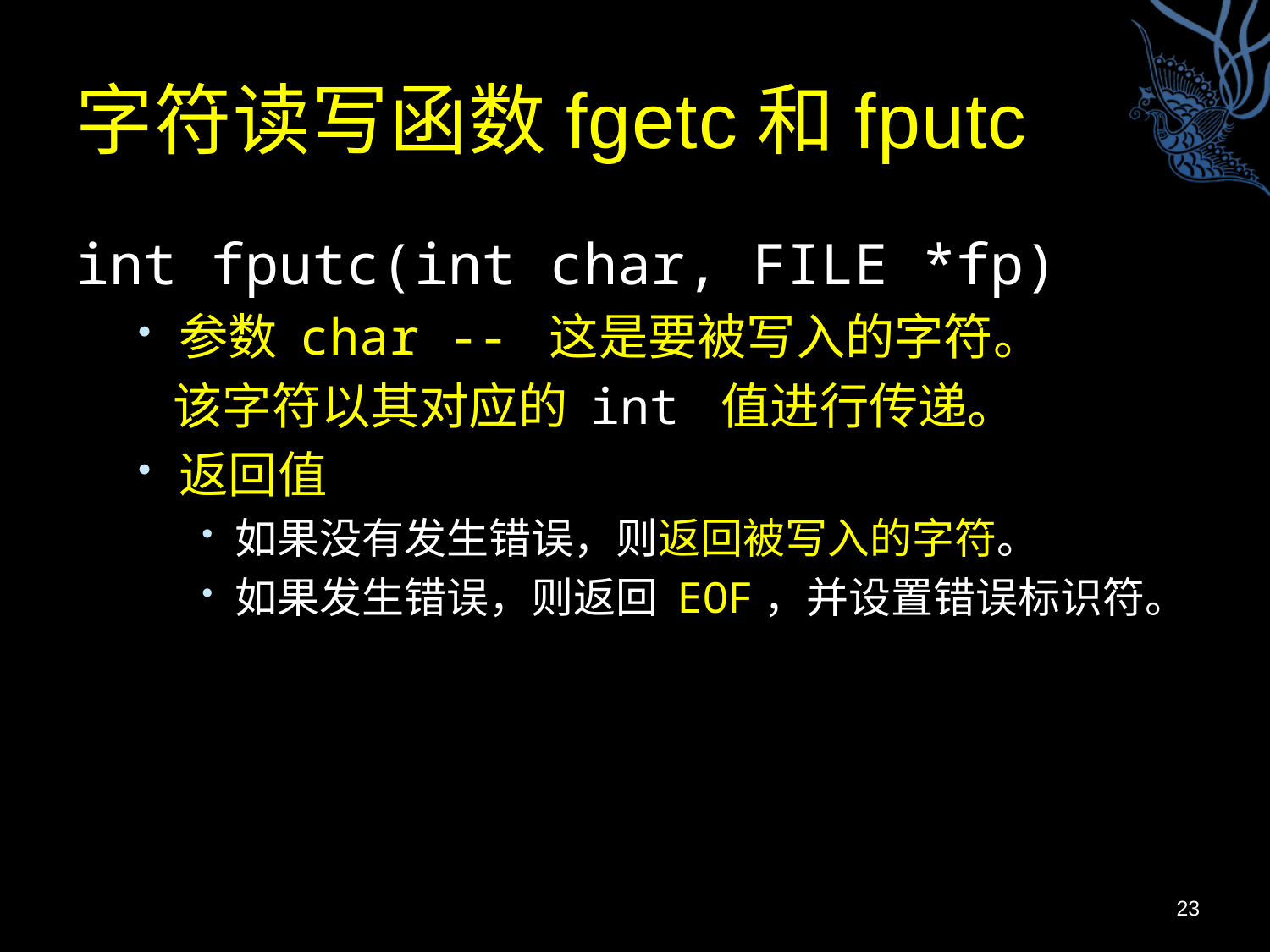

# 字符读写函数fgetc和fputc
int fputc(int char, FILE *fp)
参数 char -- 这是要被写入的字符。
  该字符以其对应的 int 值进行传递。
返回值
如果没有发生错误，则返回被写入的字符。
如果发生错误，则返回 EOF，并设置错误标识符。

23